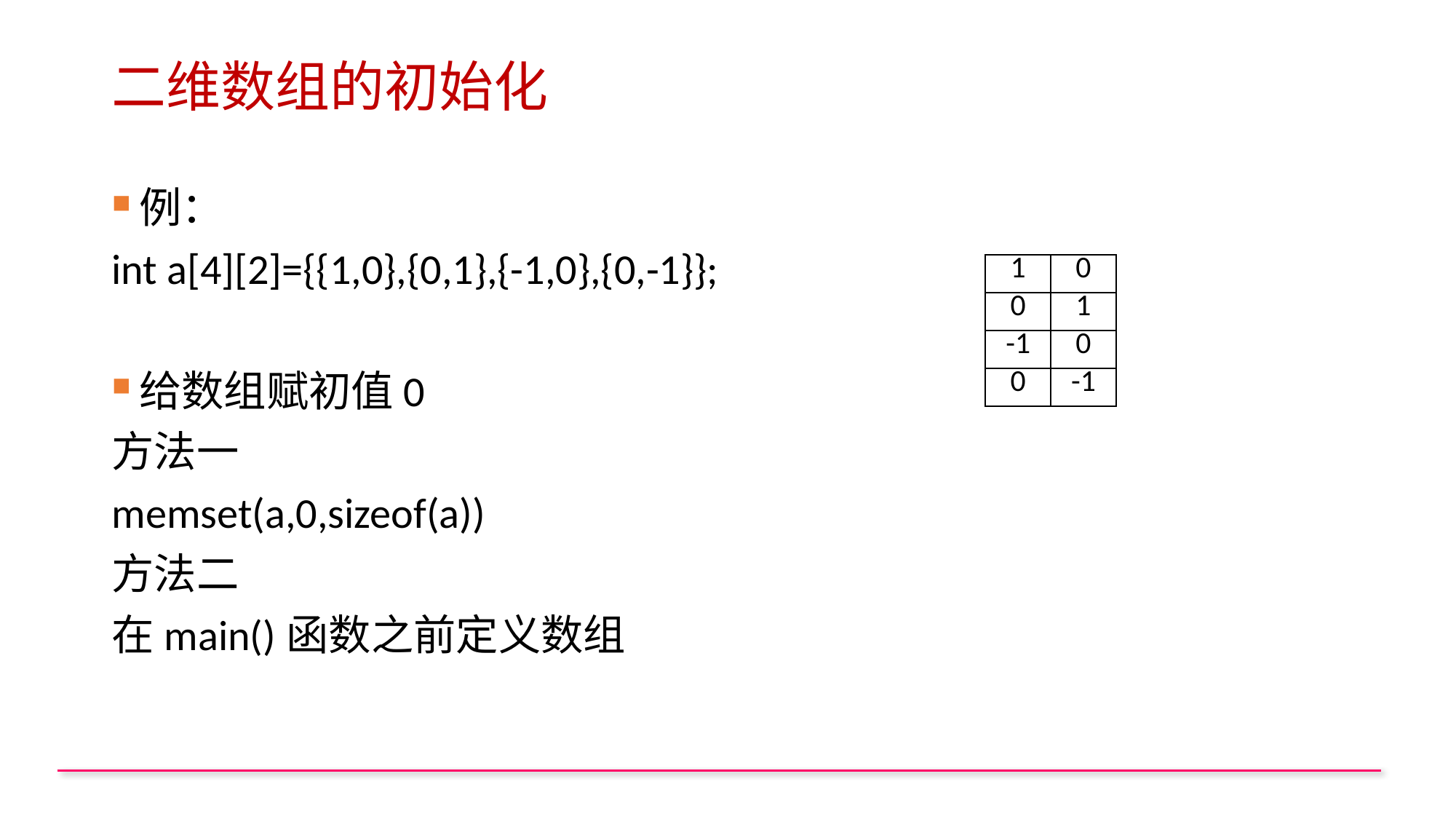

# 二维数组的初始化
例：
int a[4][2]={{1,0},{0,1},{-1,0},{0,-1}};

给数组赋初值0
方法一
memset(a,0,sizeof(a))
方法二
在main()函数之前定义数组
| 1 | 0 |
| --- | --- |
| 0 | 1 |
| -1 | 0 |
| 0 | -1 |